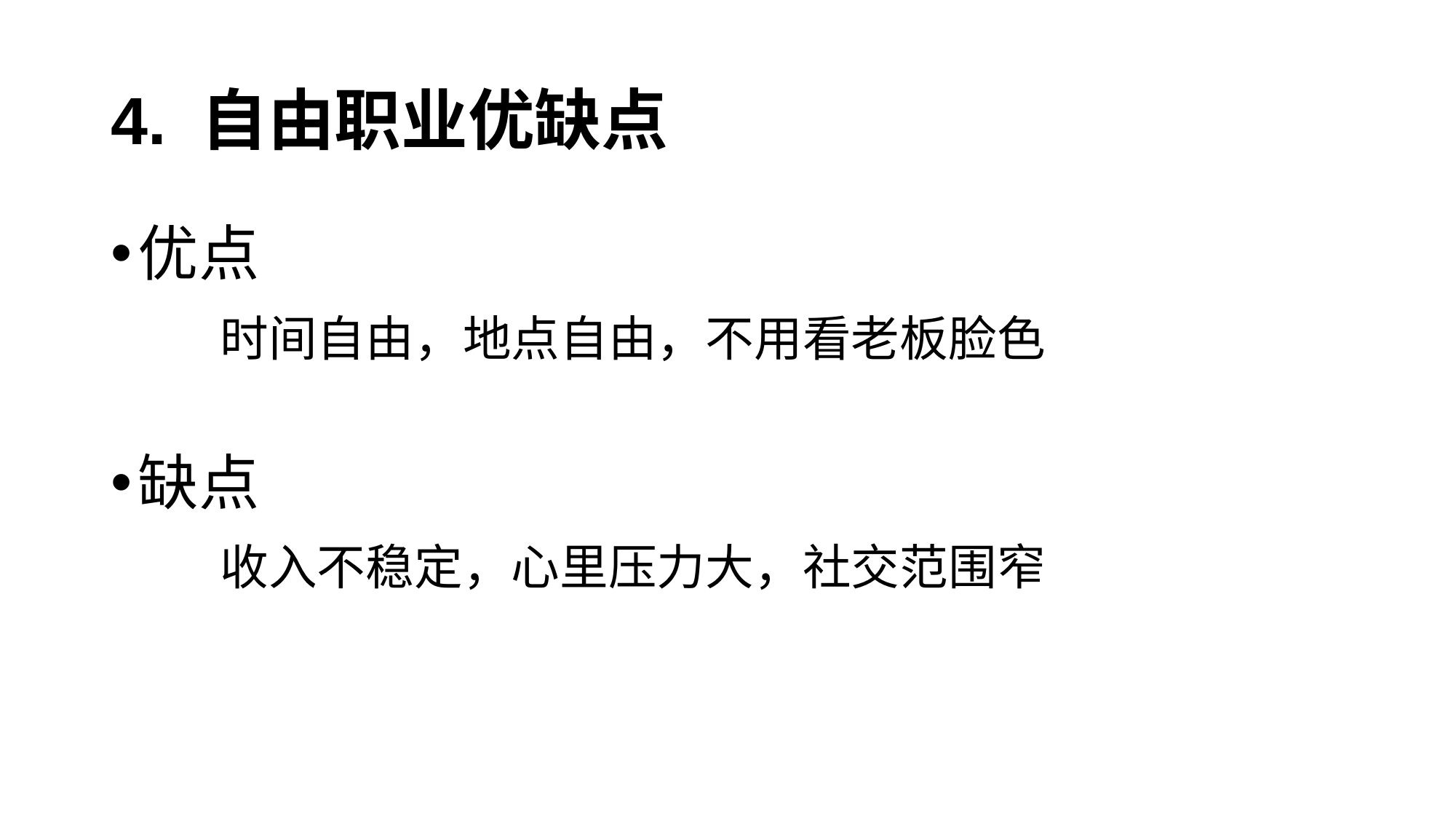

# 4. 自由职业优缺点
优点
	时间自由，地点自由，不用看老板脸色

缺点
	收入不稳定，心里压力大，社交范围窄